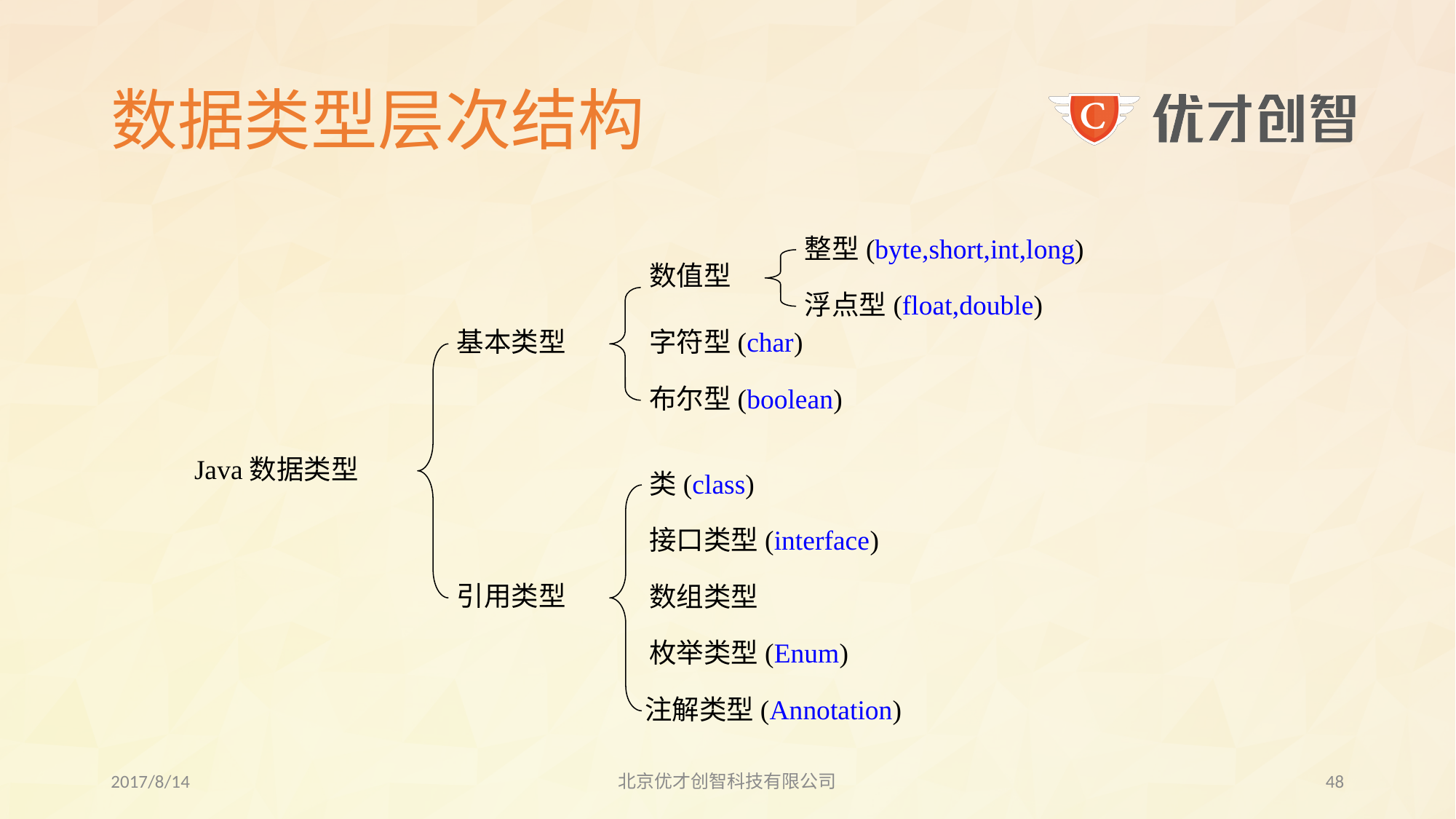

# 数据类型层次结构
整型(byte,short,int,long)
数值型

浮点型(float,double)
基本类型
字符型(char)

布尔型(boolean)
Java数据类型
类(class)

接口类型(interface)
引用类型
数组类型
枚举类型(Enum)
注解类型(Annotation)
2017/8/14
北京优才创智科技有限公司
48